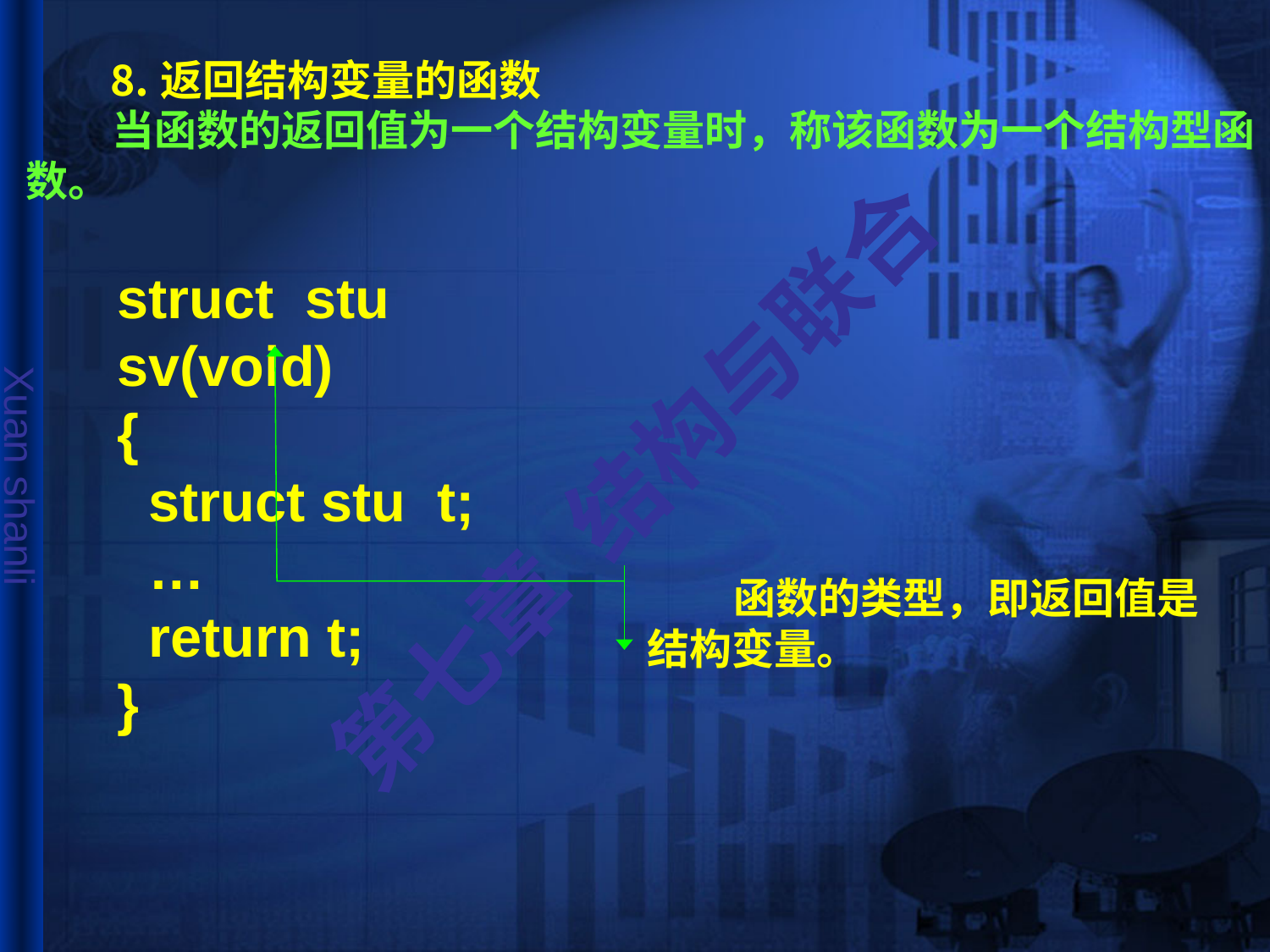

# ⒏返回结构变量的函数
        当函数的返回值为一个结构变量时，称该函数为一个结构型函
数。
struct  stu   sv(void)
{
  struct stu  t;
  …
  return t;
}
        函数的类型，即返回值是结构变量。